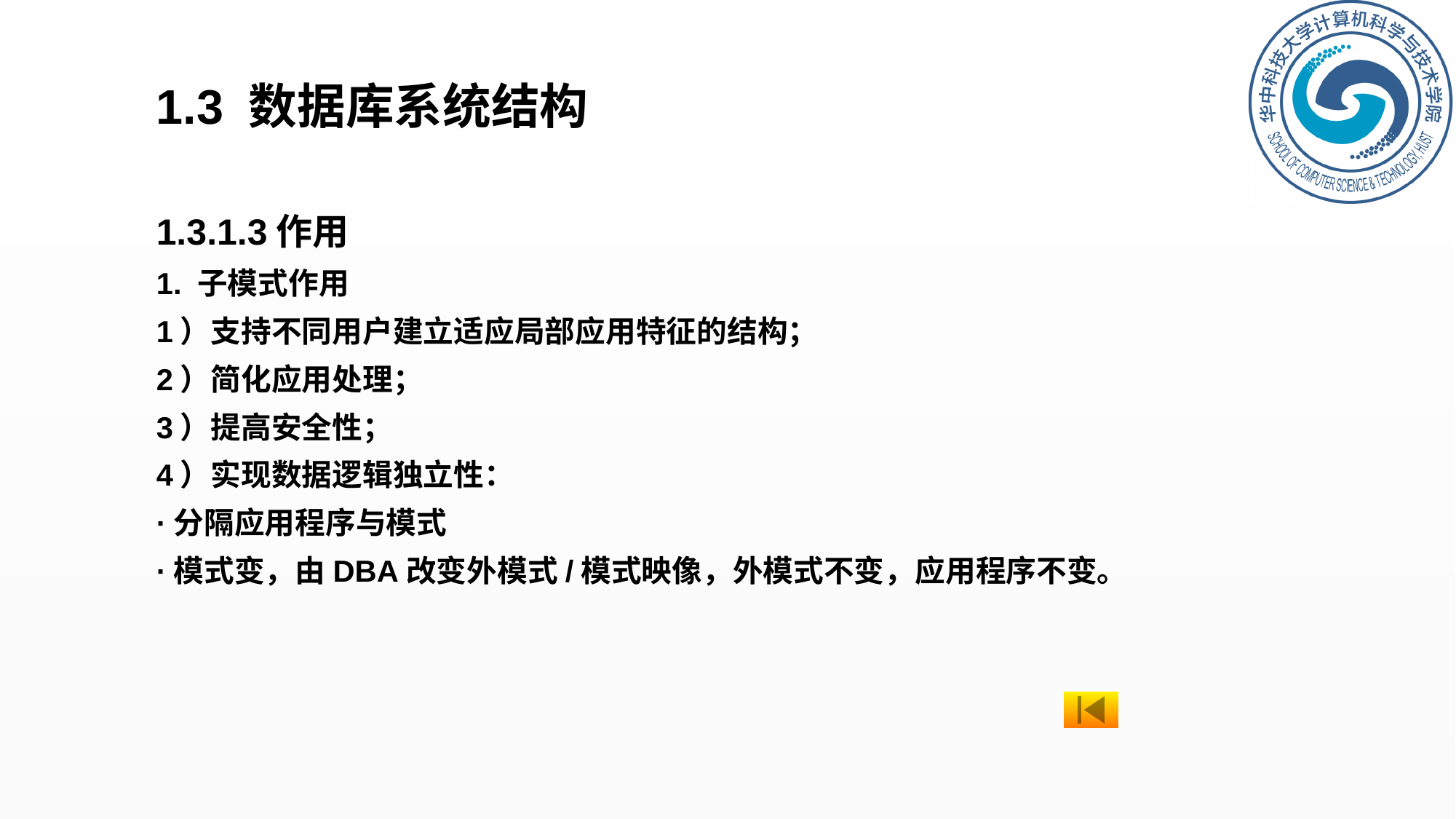

# 1.3 数据库系统结构
1.3.1.3作用
1. 子模式作用
1）支持不同用户建立适应局部应用特征的结构；
2）简化应用处理；
3）提高安全性；
4）实现数据逻辑独立性：
·分隔应用程序与模式
·模式变，由DBA改变外模式/模式映像，外模式不变，应用程序不变。